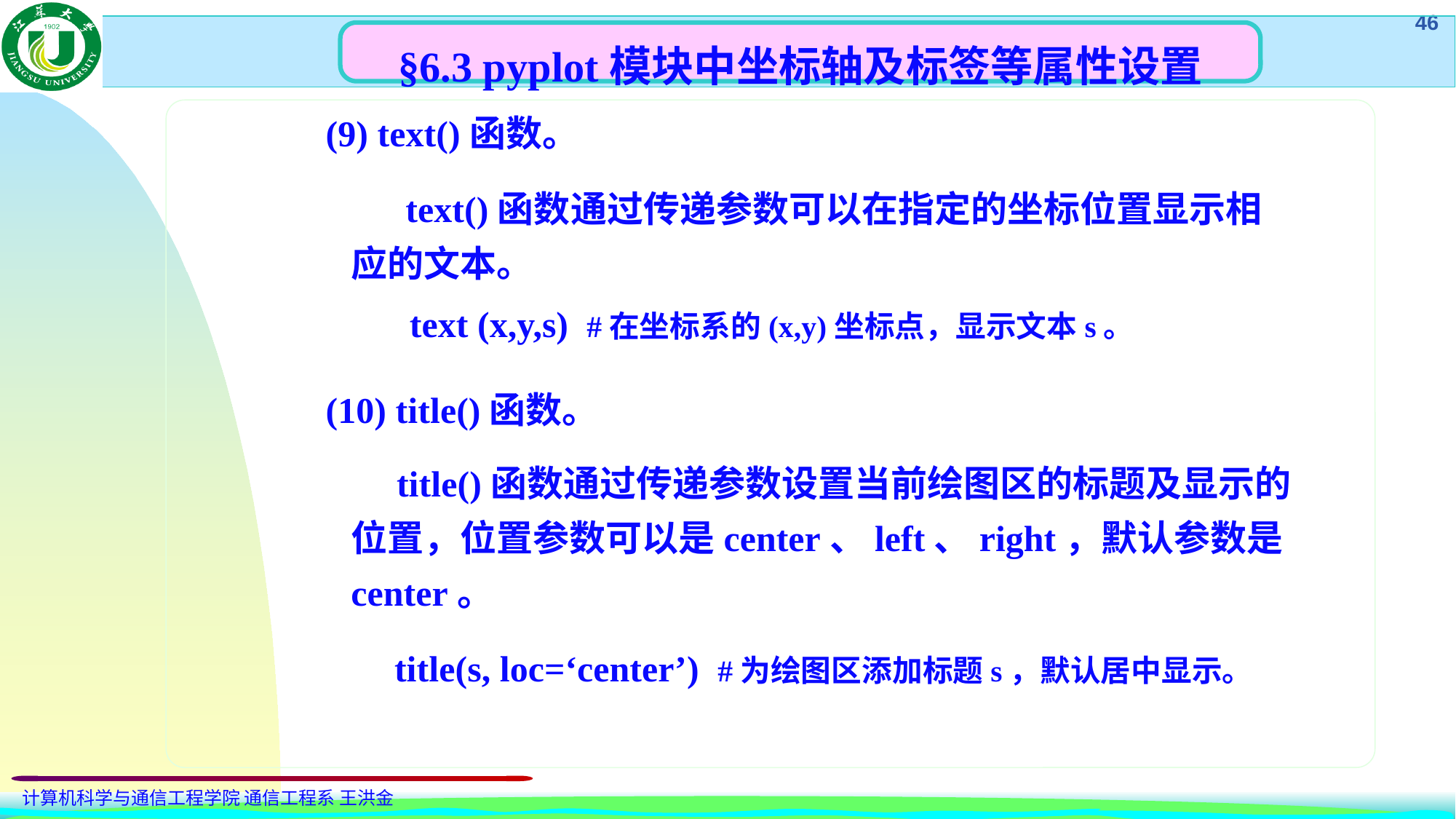

§6.3 pyplot模块中坐标轴及标签等属性设置
(9) text()函数。
      text()函数通过传递参数可以在指定的坐标位置显示相应的文本。
text (x,y,s)  #在坐标系的(x,y)坐标点，显示文本s。
(10) title()函数。
     title()函数通过传递参数设置当前绘图区的标题及显示的位置，位置参数可以是center、left、right，默认参数是center。
title(s, loc=‘center’)  #为绘图区添加标题s，默认居中显示。